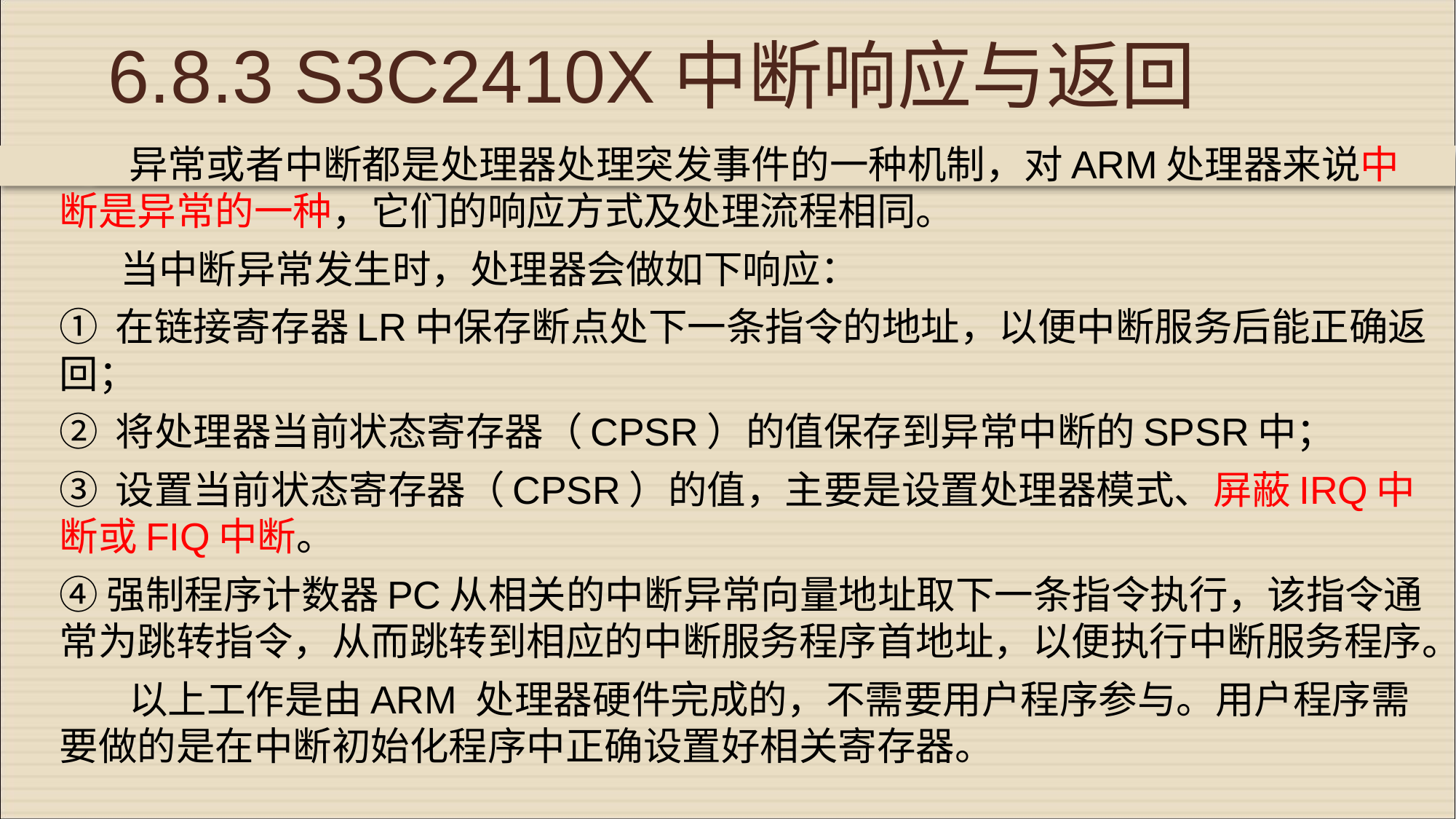

# 6.8.3 S3C2410X中断响应与返回
       异常或者中断都是处理器处理突发事件的一种机制，对ARM处理器来说中断是异常的一种，它们的响应方式及处理流程相同。
      当中断异常发生时，处理器会做如下响应：
① 在链接寄存器LR中保存断点处下一条指令的地址，以便中断服务后能正确返回；
② 将处理器当前状态寄存器（CPSR）的值保存到异常中断的SPSR中；
③ 设置当前状态寄存器（CPSR）的值，主要是设置处理器模式、屏蔽IRQ中断或FIQ中断。
④强制程序计数器PC从相关的中断异常向量地址取下一条指令执行，该指令通常为跳转指令，从而跳转到相应的中断服务程序首地址，以便执行中断服务程序。
       以上工作是由ARM 处理器硬件完成的，不需要用户程序参与。用户程序需要做的是在中断初始化程序中正确设置好相关寄存器。